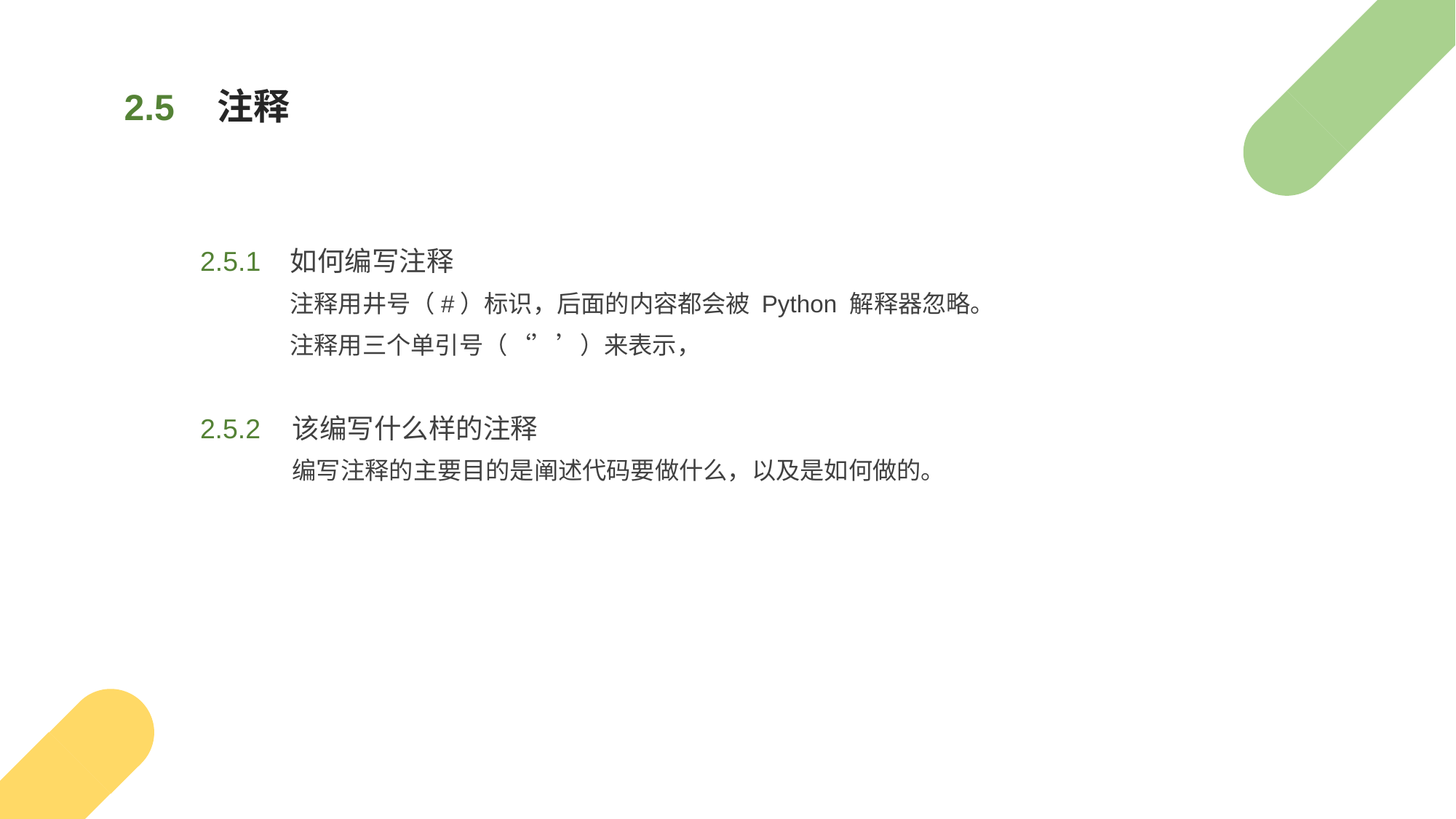

# 注释
2.5
2.5.1
如何编写注释
注释用井号（#）标识，后面的内容都会被 Python 解释器忽略。
注释用三个单引号（‘’’）来表示，
2.5.2
该编写什么样的注释
编写注释的主要目的是阐述代码要做什么，以及是如何做的。